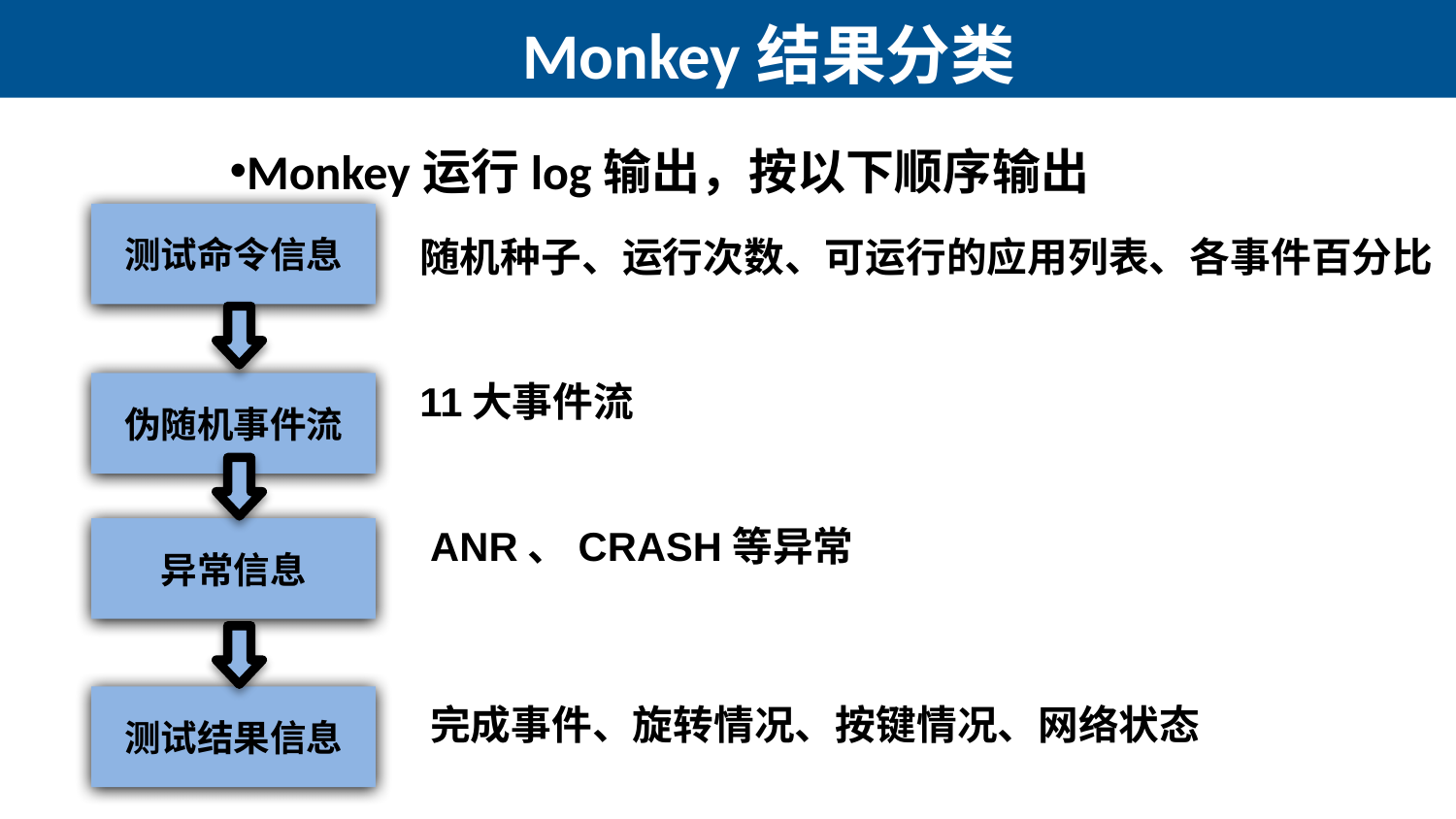

Monkey结果分类
Monkey运行log输出，按以下顺序输出

测试命令信息

随机种子、运行次数、可运行的应用列表、各事件百分比

11大事件流

伪随机事件流

ANR、CRASH等异常

异常信息

完成事件、旋转情况、按键情况、网络状态

测试结果信息